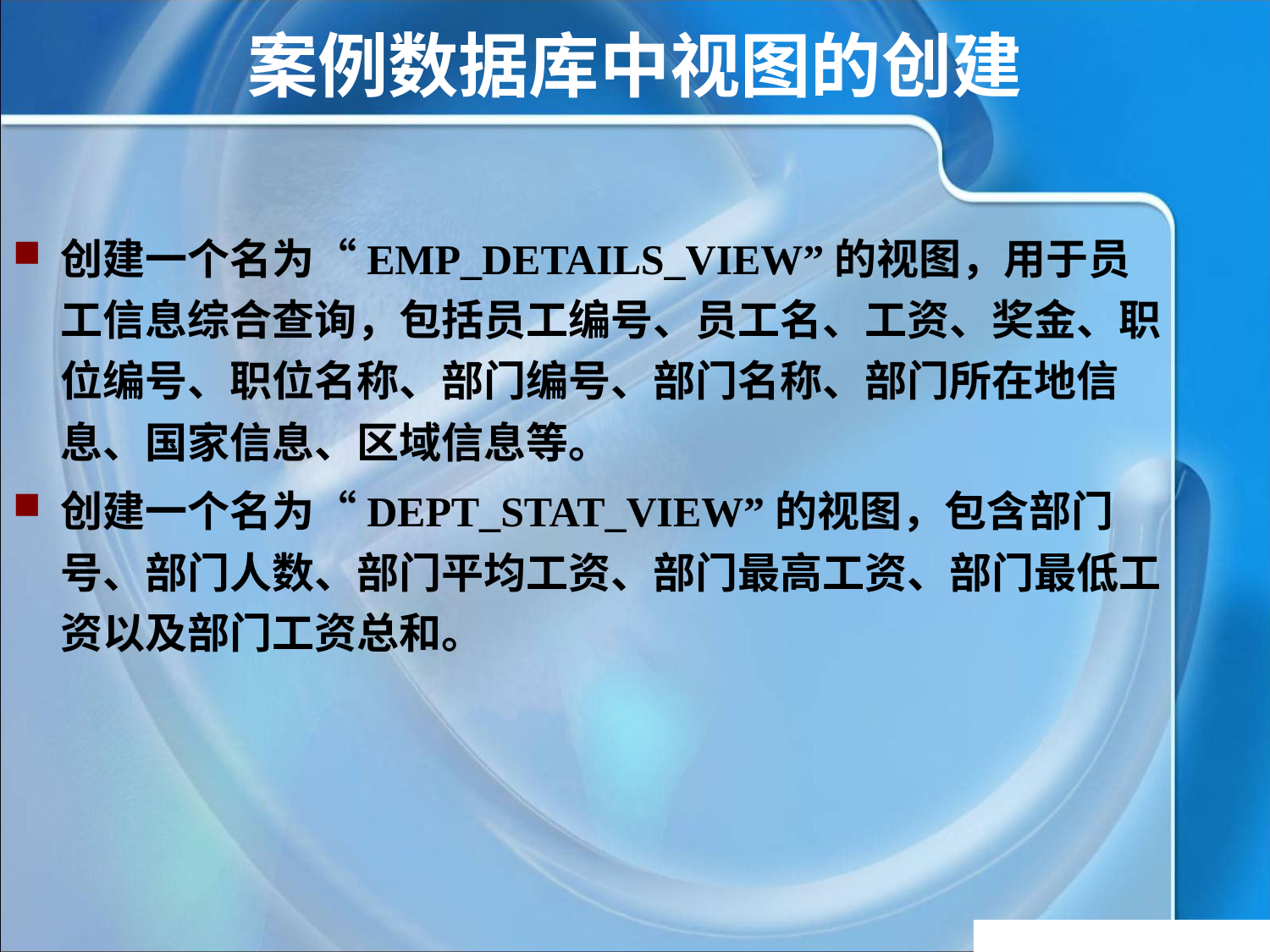

# 案例数据库中视图的创建
创建一个名为“EMP_DETAILS_VIEW”的视图，用于员工信息综合查询，包括员工编号、员工名、工资、奖金、职位编号、职位名称、部门编号、部门名称、部门所在地信息、国家信息、区域信息等。
创建一个名为“DEPT_STAT_VIEW”的视图，包含部门号、部门人数、部门平均工资、部门最高工资、部门最低工资以及部门工资总和。
107